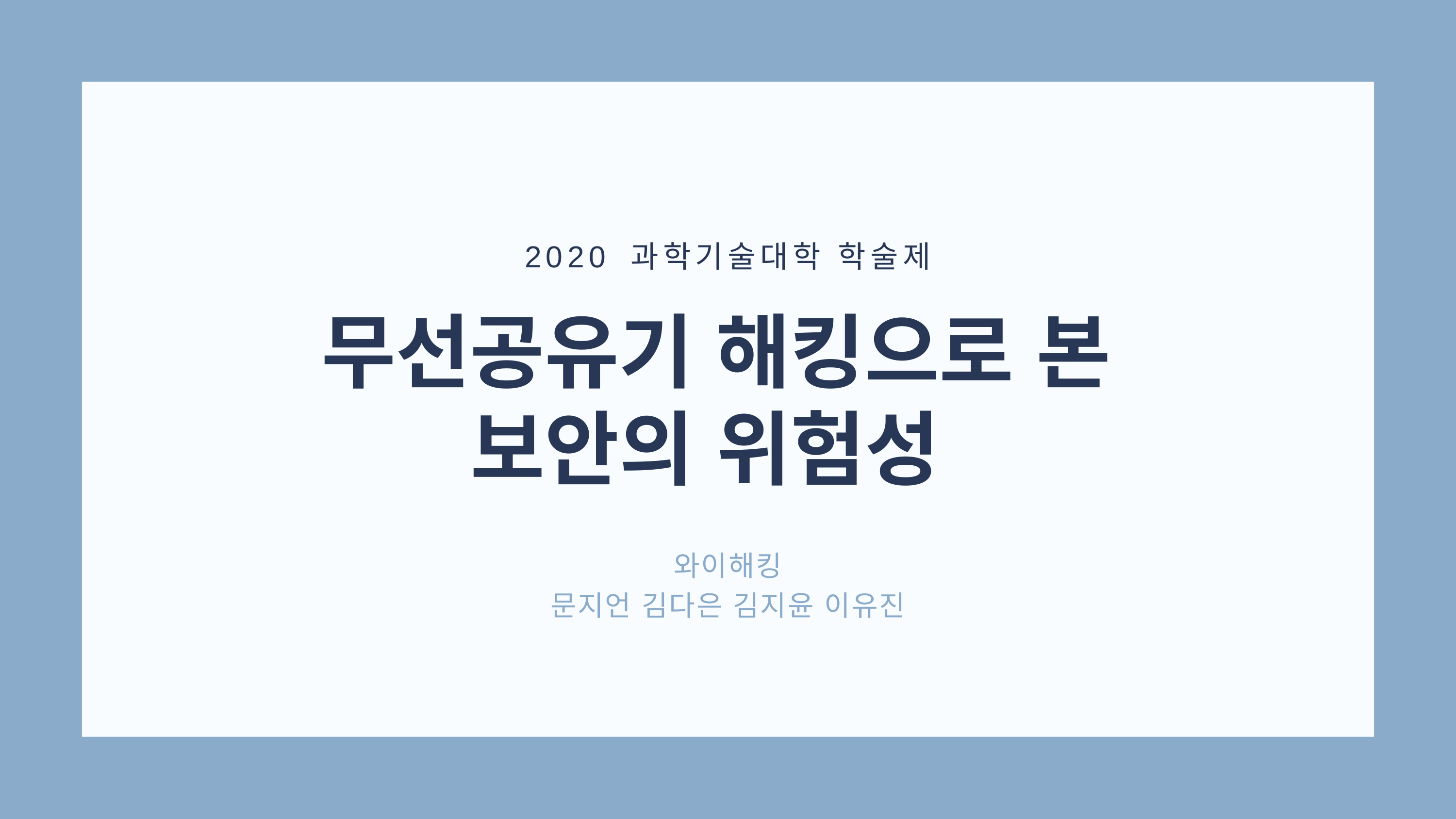

2020 과학기술대학 학술제
무선공유기 해킹으로 본
보안의 위험성
와이해킹
문지언 김다은 김지윤 이유진